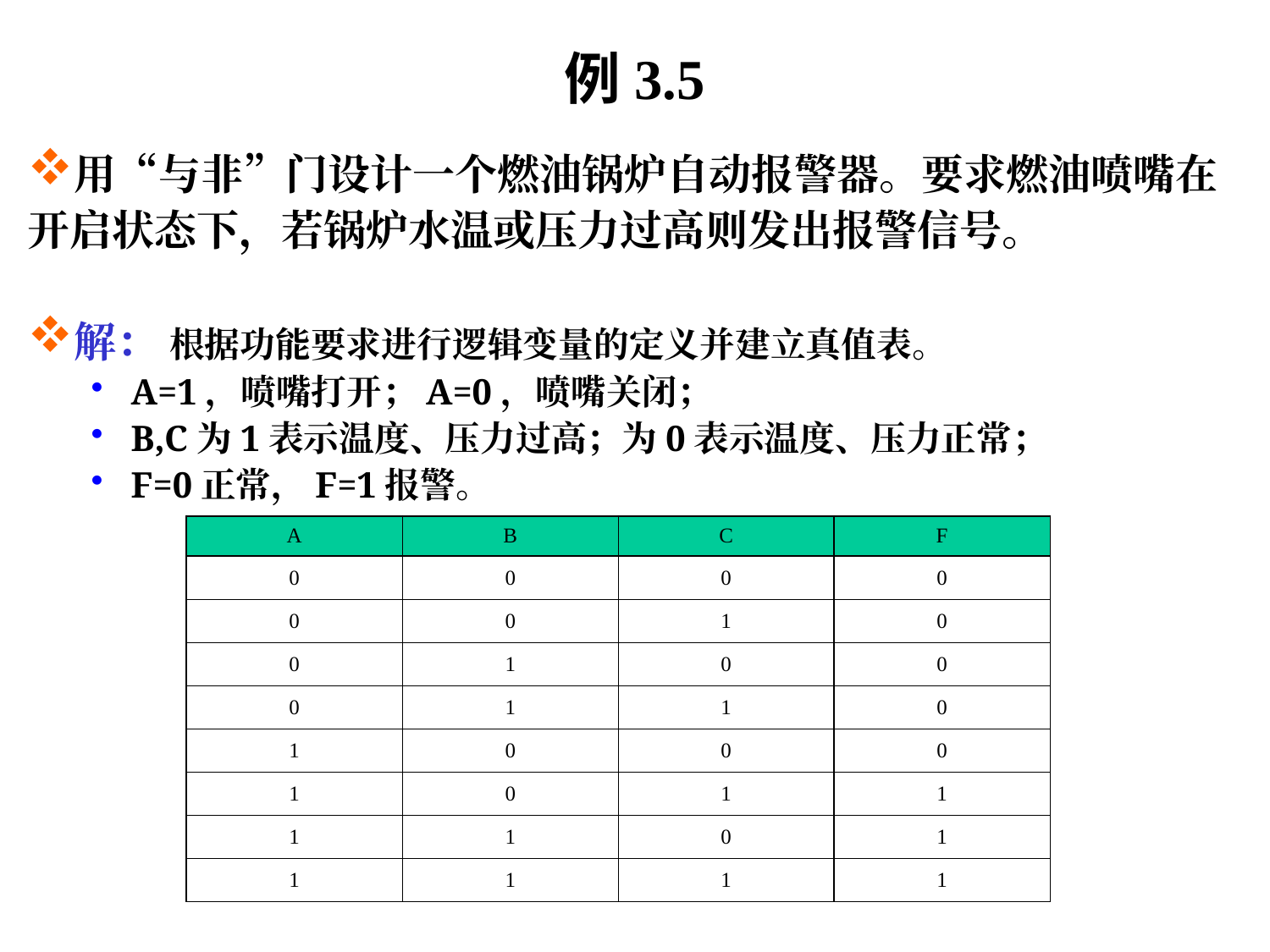

# 例3.5
用“与非”门设计一个燃油锅炉自动报警器。要求燃油喷嘴在开启状态下，若锅炉水温或压力过高则发出报警信号。

解： 根据功能要求进行逻辑变量的定义并建立真值表。
A=1，喷嘴打开；A=0，喷嘴关闭；
B,C为1表示温度、压力过高；为0表示温度、压力正常；
F=0正常，F=1报警。
| A | B | C | F |
| --- | --- | --- | --- |
| 0 | 0 | 0 | 0 |
| 0 | 0 | 1 | 0 |
| 0 | 1 | 0 | 0 |
| 0 | 1 | 1 | 0 |
| 1 | 0 | 0 | 0 |
| 1 | 0 | 1 | 1 |
| 1 | 1 | 0 | 1 |
| 1 | 1 | 1 | 1 |